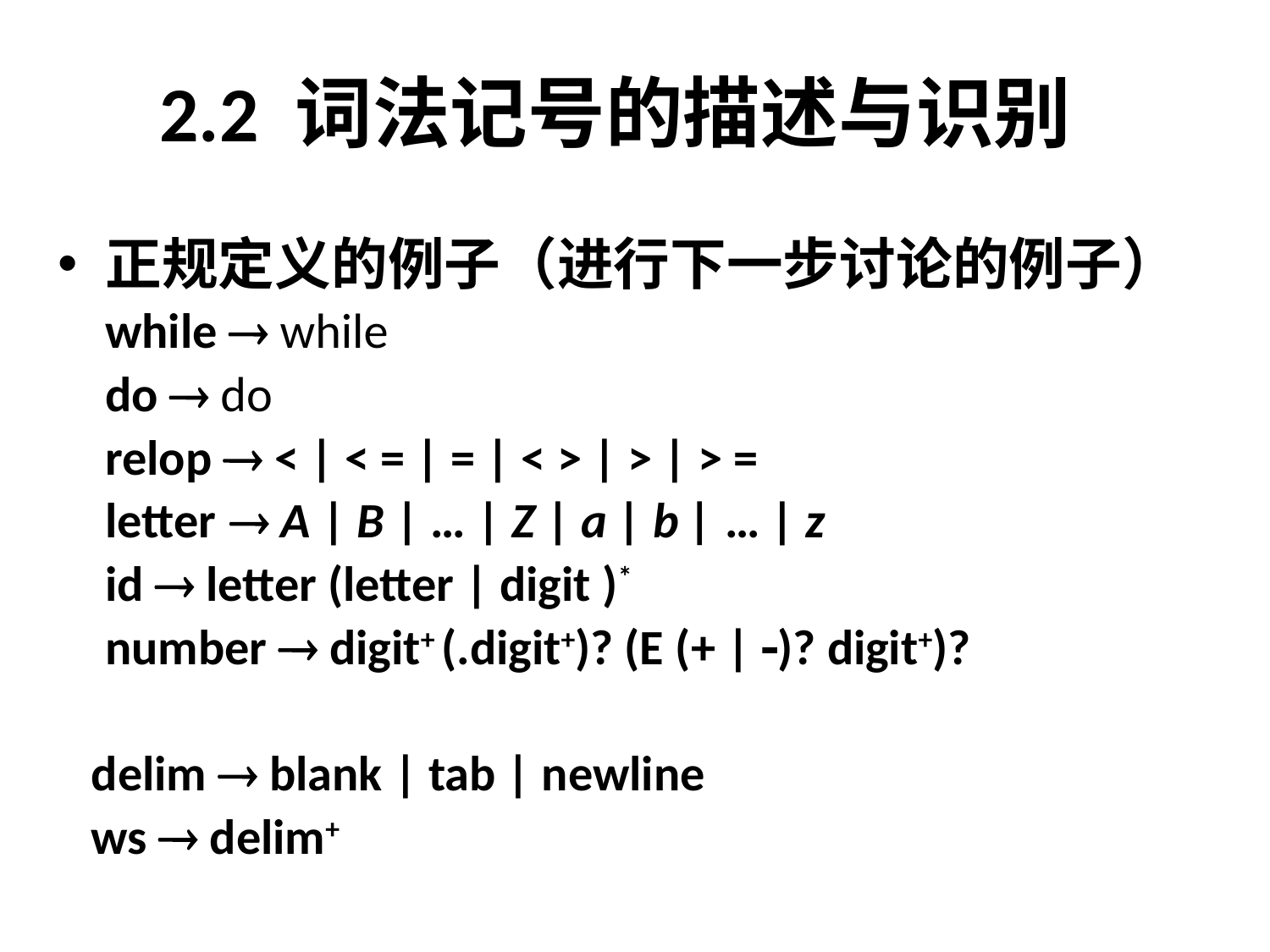

# 2.2 词法记号的描述与识别
正规定义的例子（进行下一步讨论的例子）
	while → while
	do → do
	relop → < | < = | = | < > | > | > =
	letter → A | B | … | Z | a | b | … | z
	id → letter (letter | digit )*
	number → digit+ (.digit+)? (E (+ | −)? digit+)?

   delim → blank | tab | newline
   ws → delim+